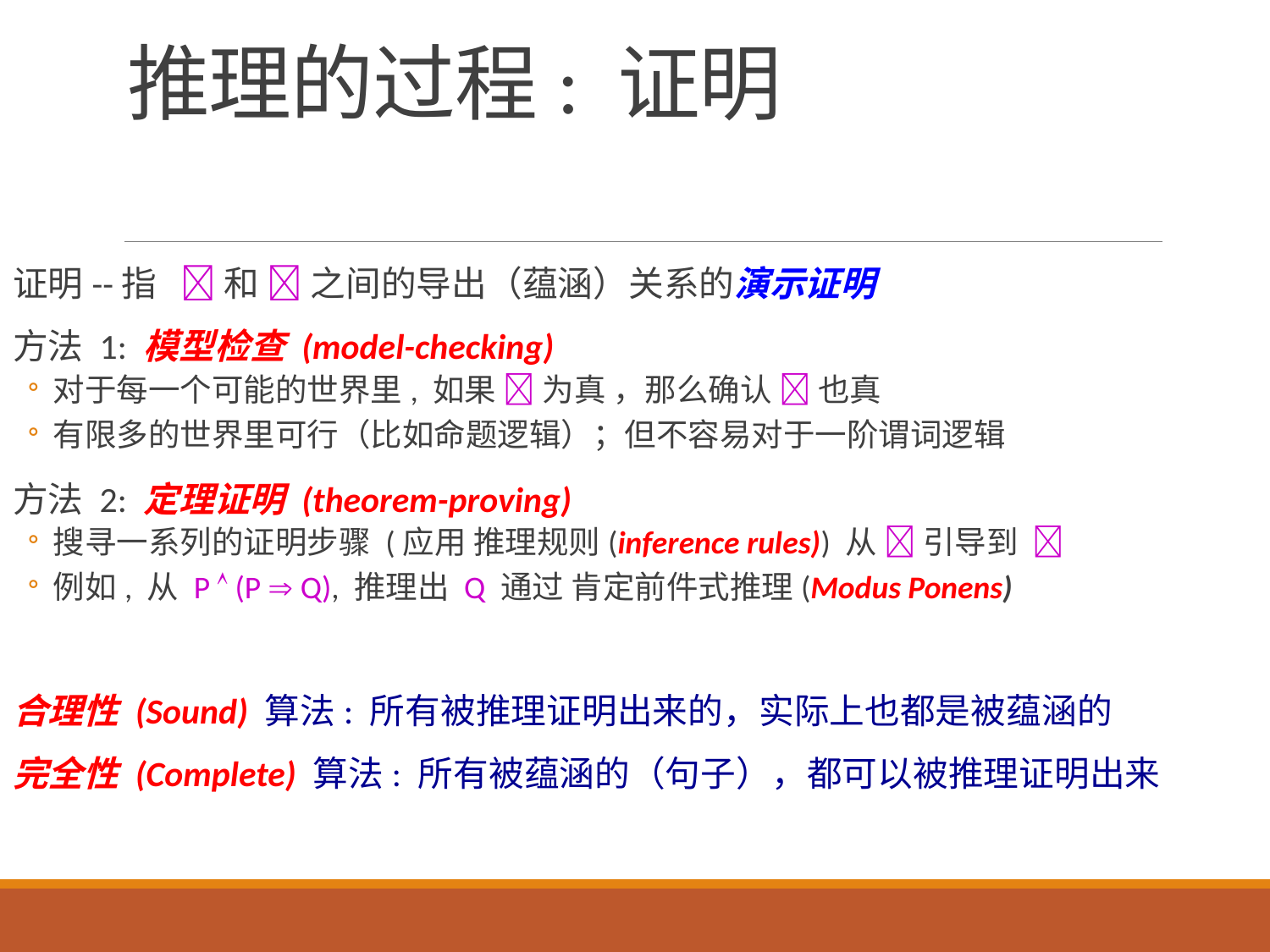

# 推理的过程: 证明
证明--指   α 和 β 之间的导出（蕴涵）关系的演示证明
方法 1: 模型检查 (model-checking)
对于每一个可能的世界里, 如果 α 为真 ，那么确认 β 也真
有限多的世界里可行（比如命题逻辑）；但不容易对于一阶谓词逻辑
方法 2: 定理证明 (theorem-proving)
搜寻一系列的证明步骤 (应用 推理规则(inference rules)) 从 α 引导到  β
例如, 从 P ∧ (P ⇒ Q), 推理出 Q 通过 肯定前件式推理(Modus Ponens)

合理性 (Sound) 算法: 所有被推理证明出来的，实际上也都是被蕴涵的
完全性 (Complete) 算法: 所有被蕴涵的（句子），都可以被推理证明出来